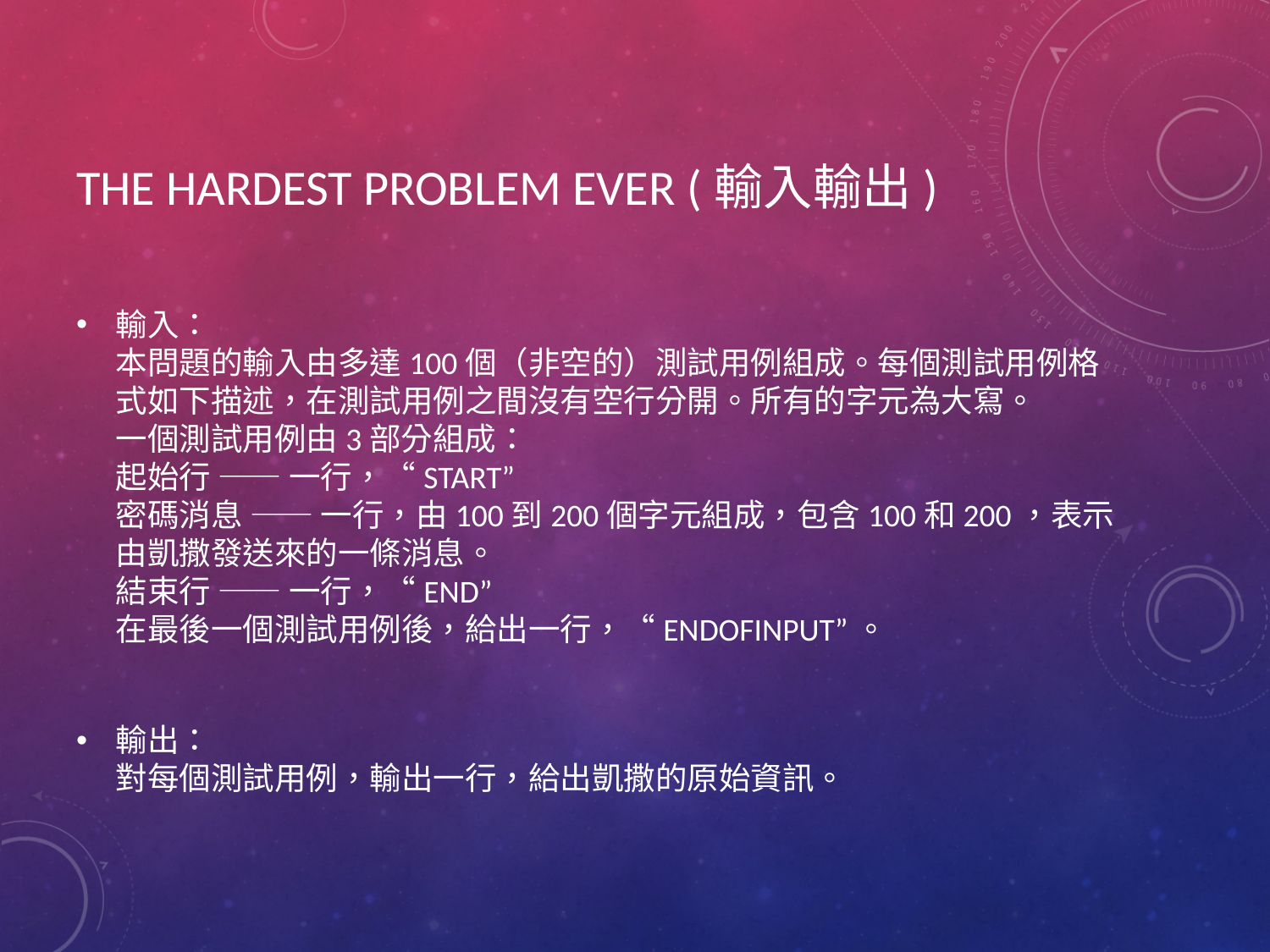

# The Hardest Problem Ever (輸入輸出)
輸入：
本問題的輸入由多達100個（非空的）測試用例組成。每個測試用例格式如下描述，在測試用例之間沒有空行分開。所有的字元為大寫。
一個測試用例由3部分組成：
起始行 —— 一行，“START”
密碼消息 —— 一行，由100到200個字元組成，包含100和200，表示由凱撒發送來的一條消息。
結束行 —— 一行，“END”
在最後一個測試用例後，給出一行，“ENDOFINPUT”。

輸出：
對每個測試用例，輸出一行，給出凱撒的原始資訊。